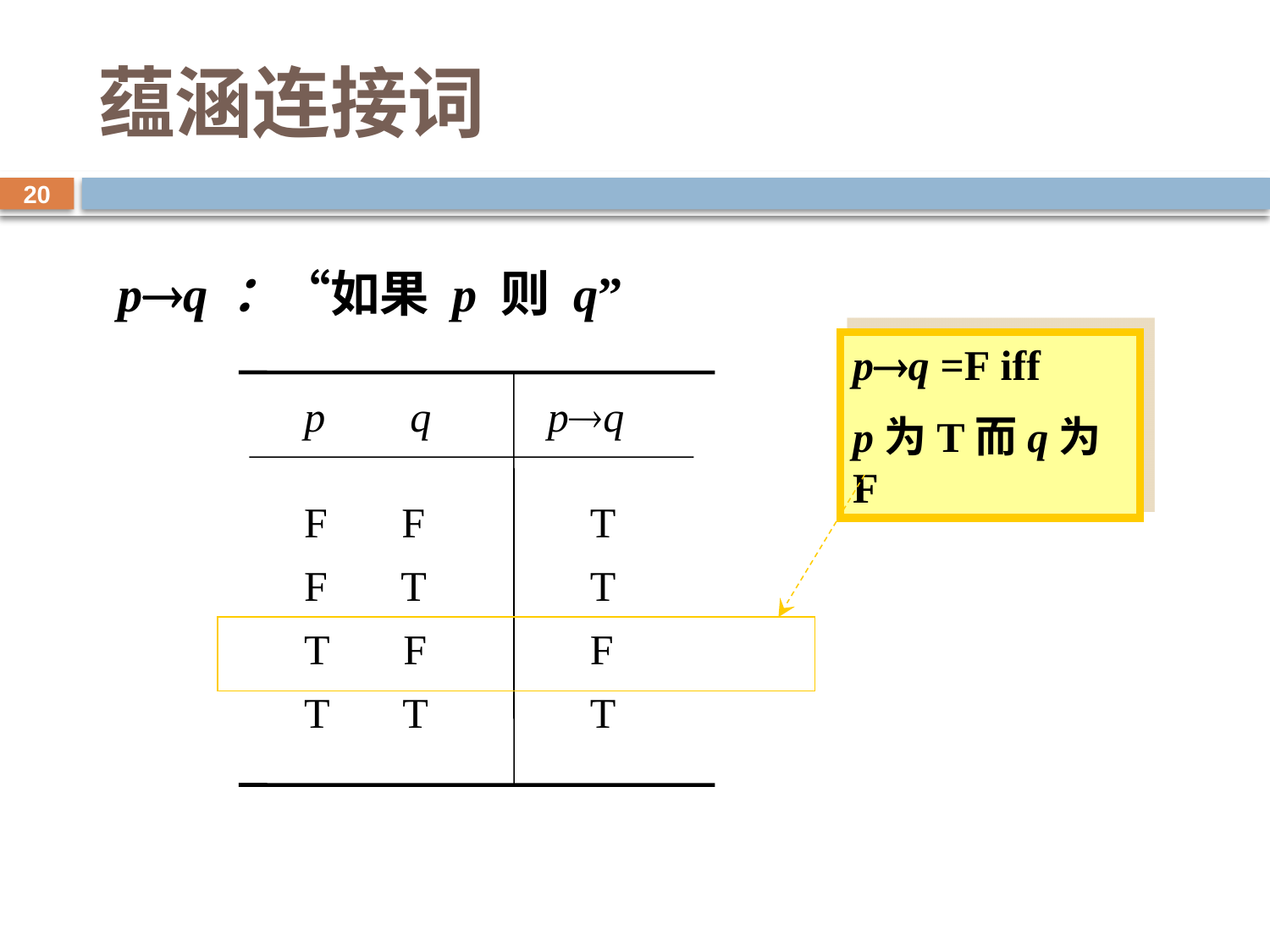

# 蕴涵连接词
20
p→q ：“如果 p 则 q”
p→q =F iff
p为T而q为F

p        q
p→q

F       F
F       T
T       F
T       T

T
T
F
T